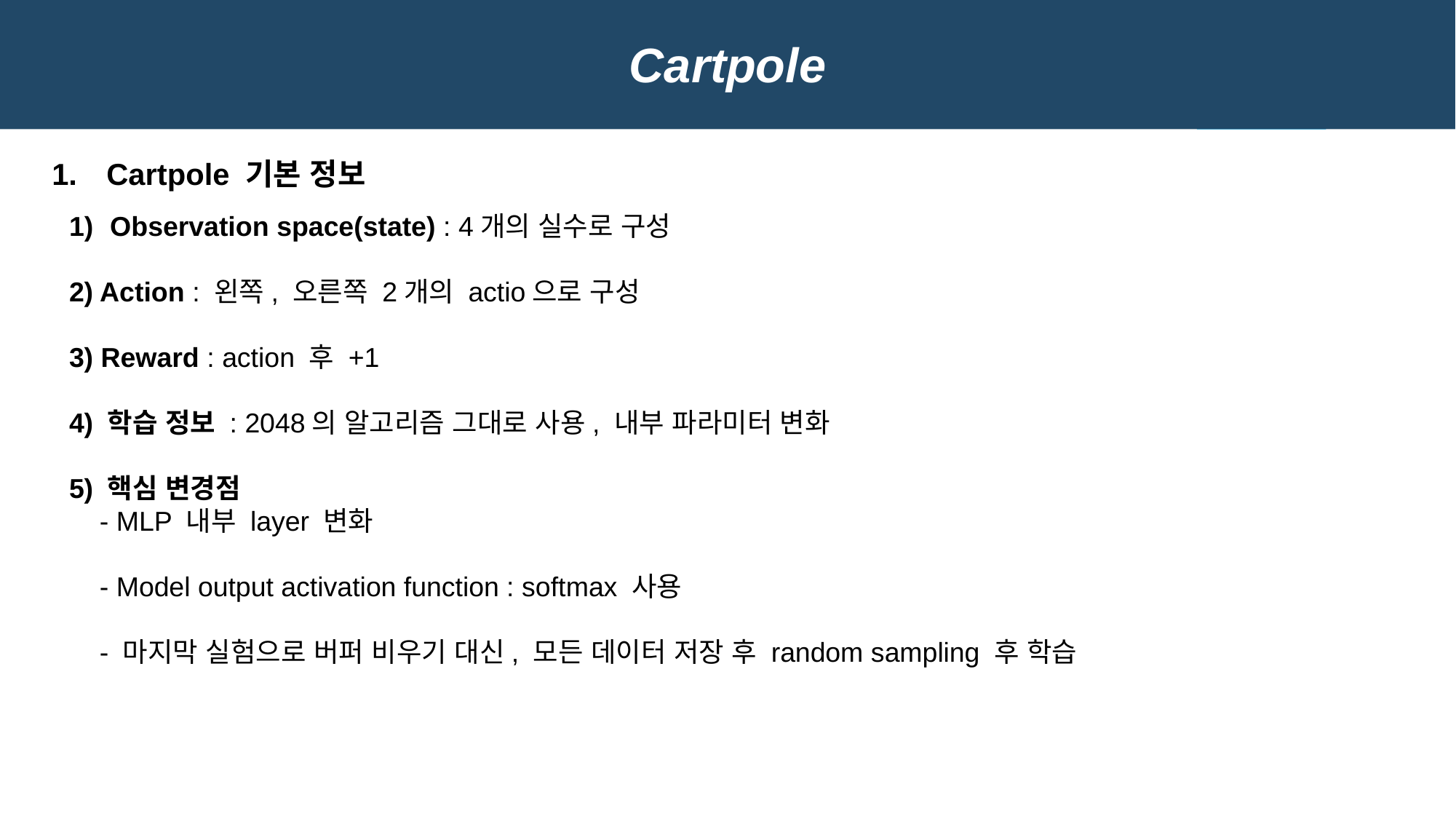

Cartpole

Cartpole 기본 정보

Observation space(state) : 4개의 실수로 구성

2) Action : 왼쪽, 오른쪽 2개의 actio으로 구성

3) Reward : action 후 +1

4) 학습 정보 : 2048의 알고리즘 그대로 사용, 내부 파라미터 변화

5) 핵심 변경점
    - MLP 내부 layer 변화

    - Model output activation function : softmax 사용

    - 마지막 실험으로 버퍼 비우기 대신, 모든 데이터 저장 후 random sampling 후 학습